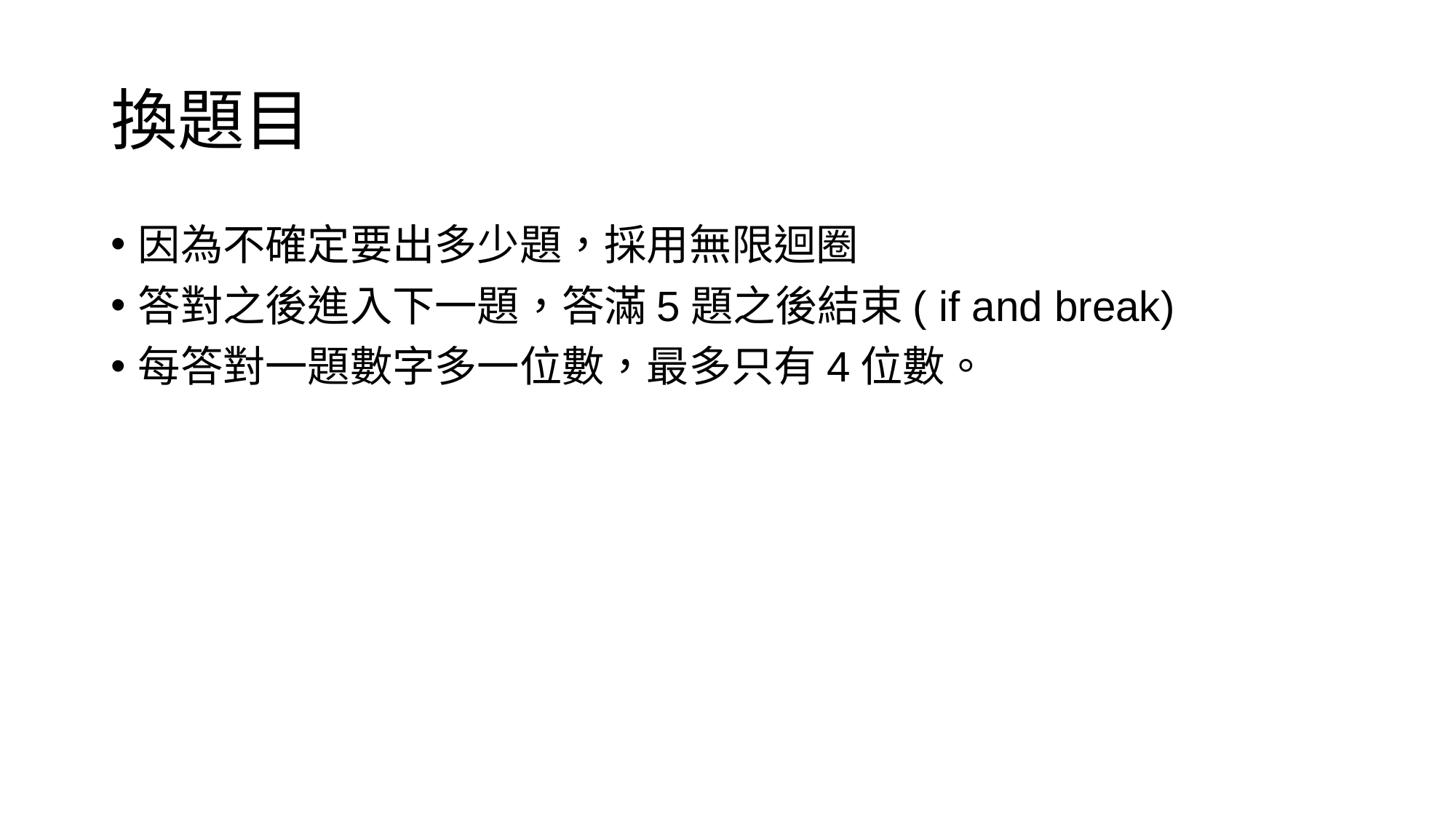

# 換題目
因為不確定要出多少題，採用無限迴圈
答對之後進入下一題，答滿5題之後結束( if and break)
每答對一題數字多一位數，最多只有4位數。